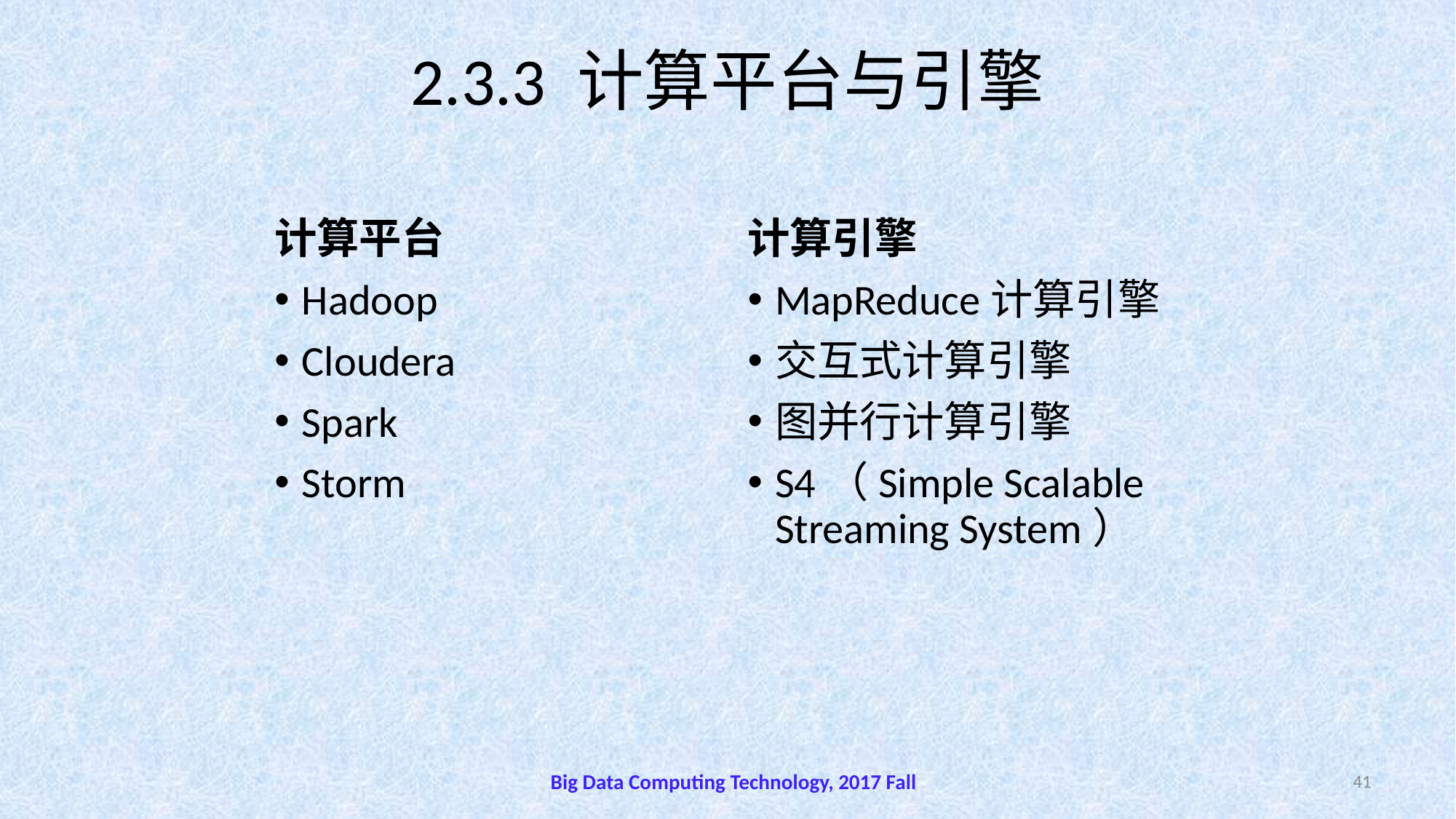

# 2.3.3 计算平台与引擎
计算引擎
MapReduce计算引擎
交互式计算引擎
图并行计算引擎
S4（Simple Scalable Streaming System）
计算平台
Hadoop
Cloudera
Spark
Storm
Big Data Computing Technology, 2017 Fall
41